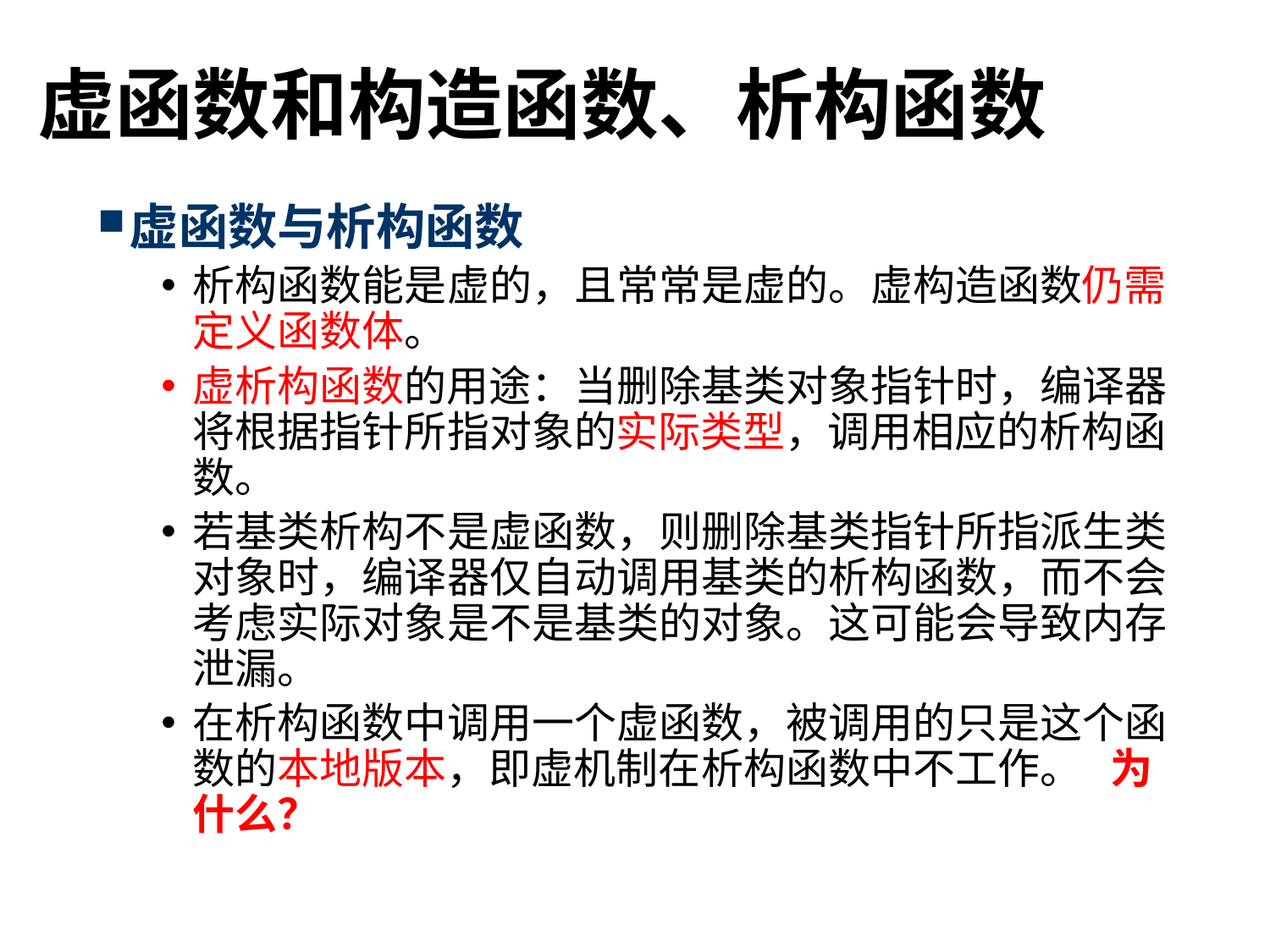

# 虚函数和构造函数、析构函数
虚函数与析构函数
析构函数能是虚的，且常常是虚的。虚构造函数仍需定义函数体。
虚析构函数的用途：当删除基类对象指针时，编译器将根据指针所指对象的实际类型，调用相应的析构函数。
若基类析构不是虚函数，则删除基类指针所指派生类对象时，编译器仅自动调用基类的析构函数，而不会考虑实际对象是不是基类的对象。这可能会导致内存泄漏。
在析构函数中调用一个虚函数，被调用的只是这个函数的本地版本，即虚机制在析构函数中不工作。   为什么？